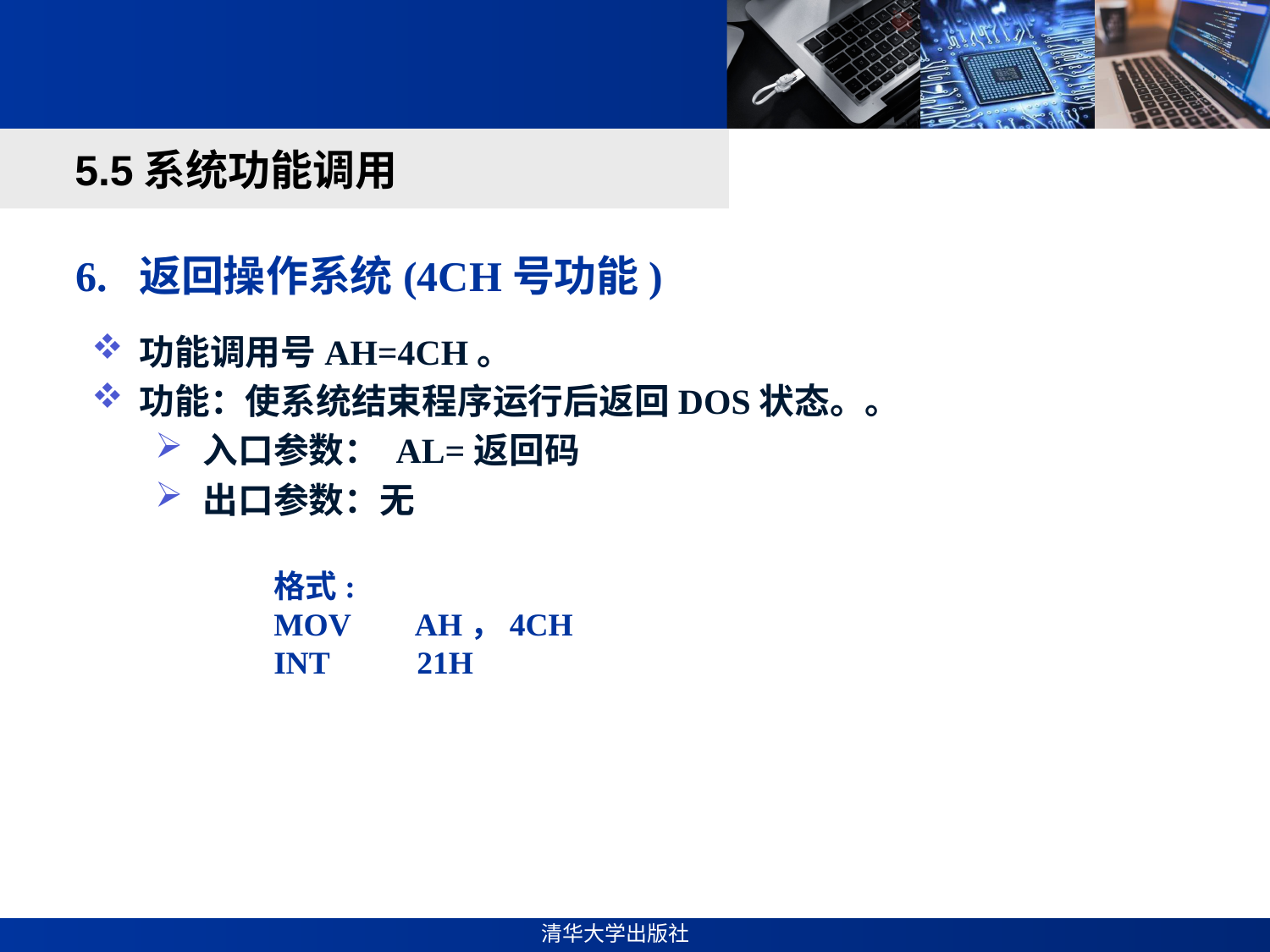

#
5.5系统功能调用

6.  返回操作系统(4CH号功能)
功能调用号AH=4CH。
功能：使系统结束程序运行后返回DOS状态。。
入口参数： AL=返回码
出口参数：无
格式:
MOV	  AH，4CH
INT	  21H